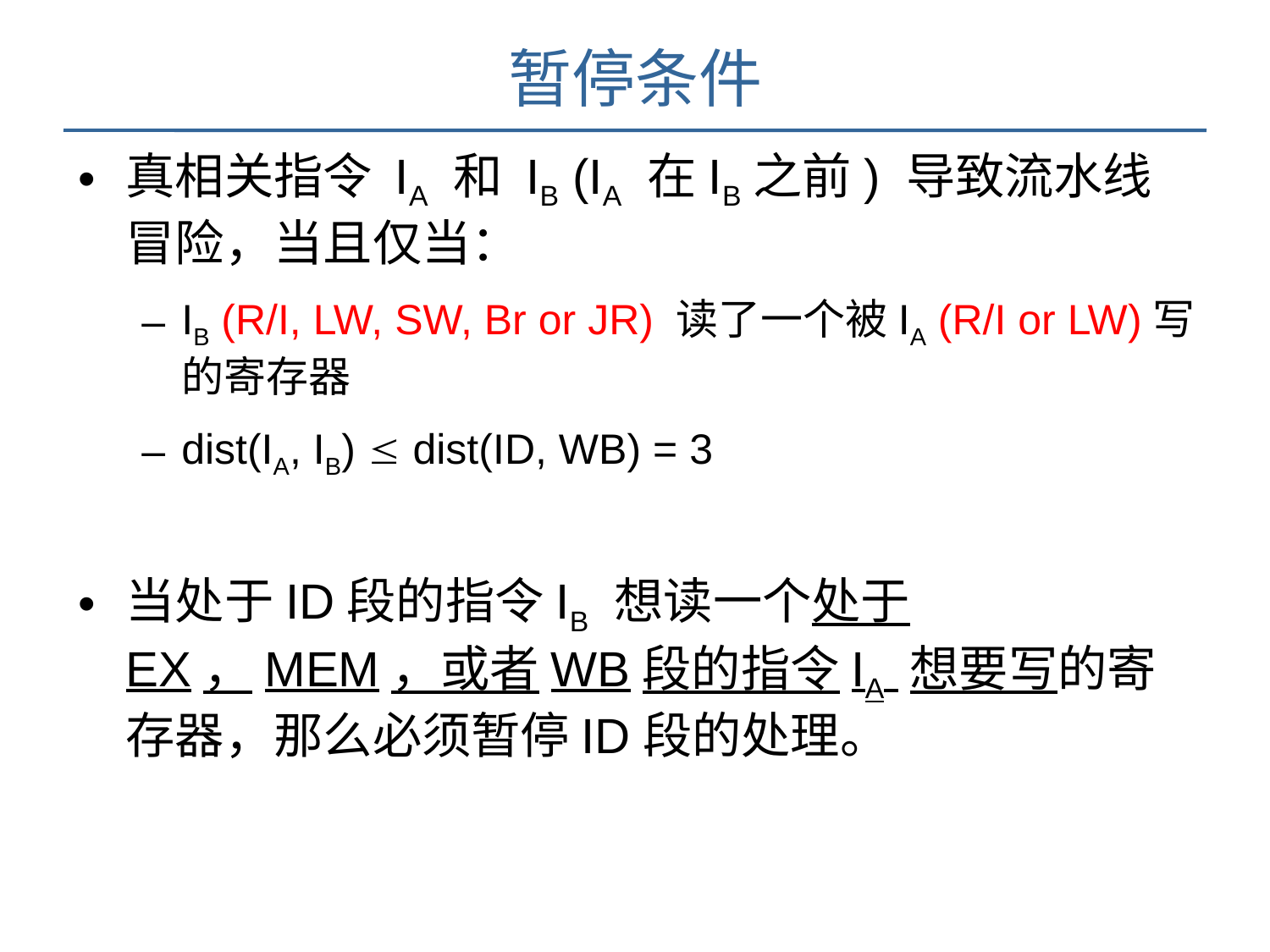

# 暂停条件
真相关指令 IA 和 IB (IA 在IB之前) 导致流水线冒险，当且仅当：
IB (R/I, LW, SW, Br or JR) 读了一个被IA (R/I or LW)写的寄存器
dist(IA, IB) ≤ dist(ID, WB) = 3

当处于ID段的指令IB 想读一个处于EX，MEM，或者WB段的指令IA 想要写的寄存器，那么必须暂停ID段的处理。